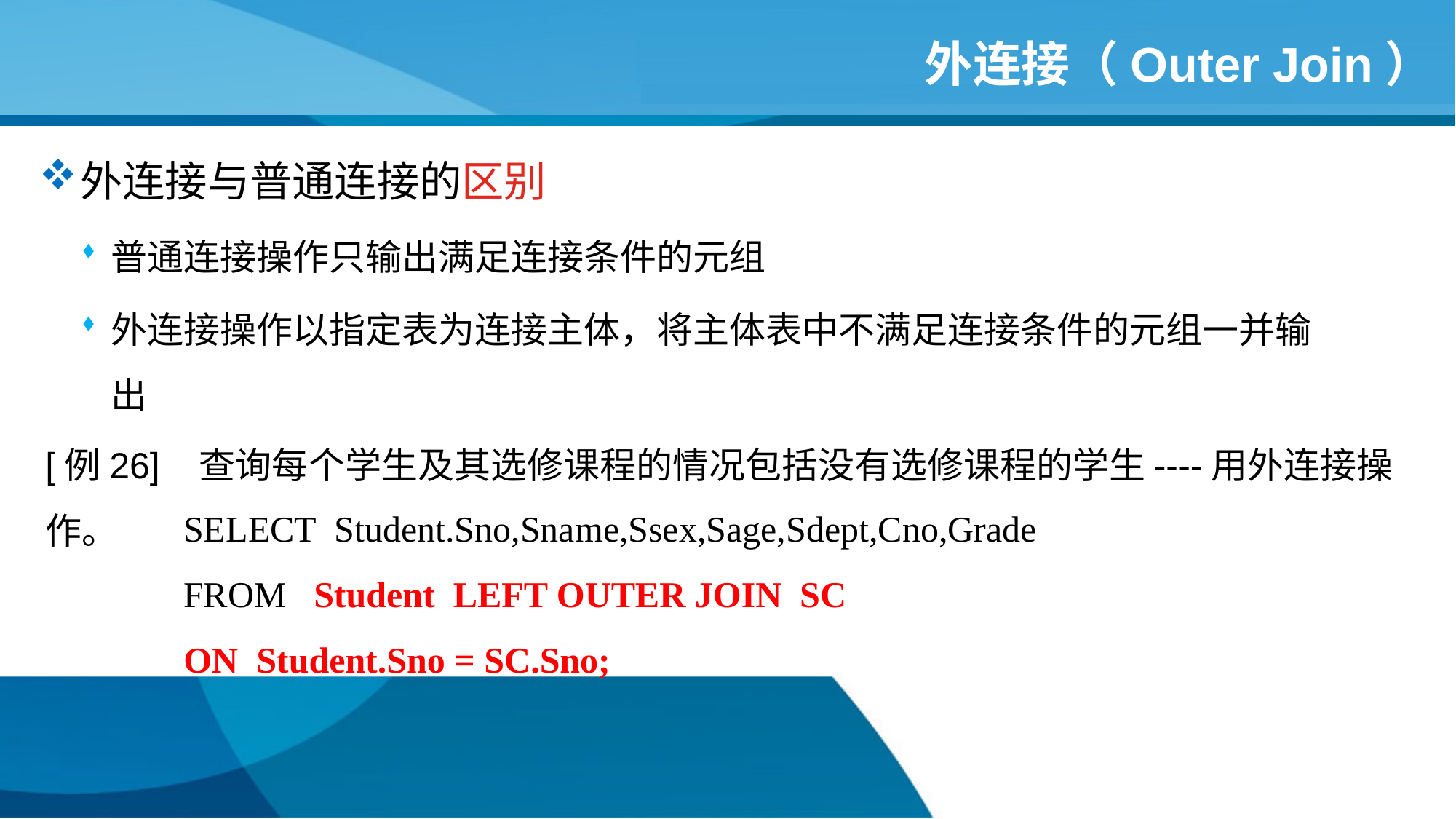

# 外连接（Outer Join）
外连接与普通连接的区别
普通连接操作只输出满足连接条件的元组
外连接操作以指定表为连接主体，将主体表中不满足连接条件的元组一并输出

[例26]   查询每个学生及其选修课程的情况包括没有选修课程的学生----用外连接操作。
 SELECT  Student.Sno,Sname,Ssex,Sage,Sdept,Cno,Grade
 FROM   Student  LEFT OUTER JOIN  SC
 ON  Student.Sno = SC.Sno;